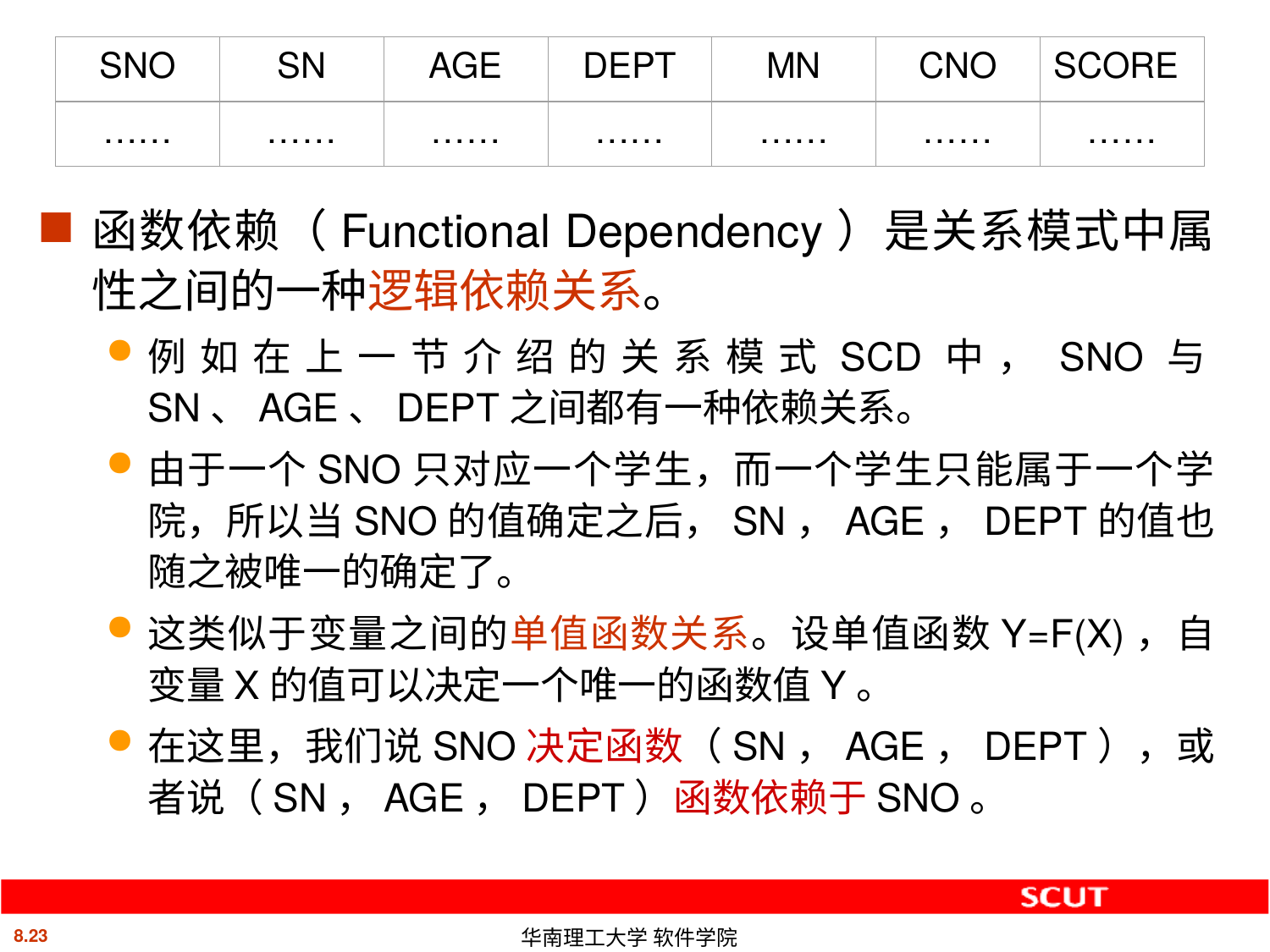

SNO

SN

AGE

DEPT

MN

CNO

SCORE

……

……

……

……

……

……

……
函数依赖（Functional Dependency）是关系模式中属性之间的一种逻辑依赖关系。
例如在上一节介绍的关系模式SCD中，SNO与SN、AGE、DEPT之间都有一种依赖关系。
由于一个SNO只对应一个学生，而一个学生只能属于一个学院，所以当SNO的值确定之后，SN，AGE，DEPT的值也随之被唯一的确定了。
这类似于变量之间的单值函数关系。设单值函数Y=F(X)，自变量X的值可以决定一个唯一的函数值Y。
在这里，我们说SNO决定函数（SN，AGE，DEPT），或者说（SN，AGE，DEPT）函数依赖于SNO。